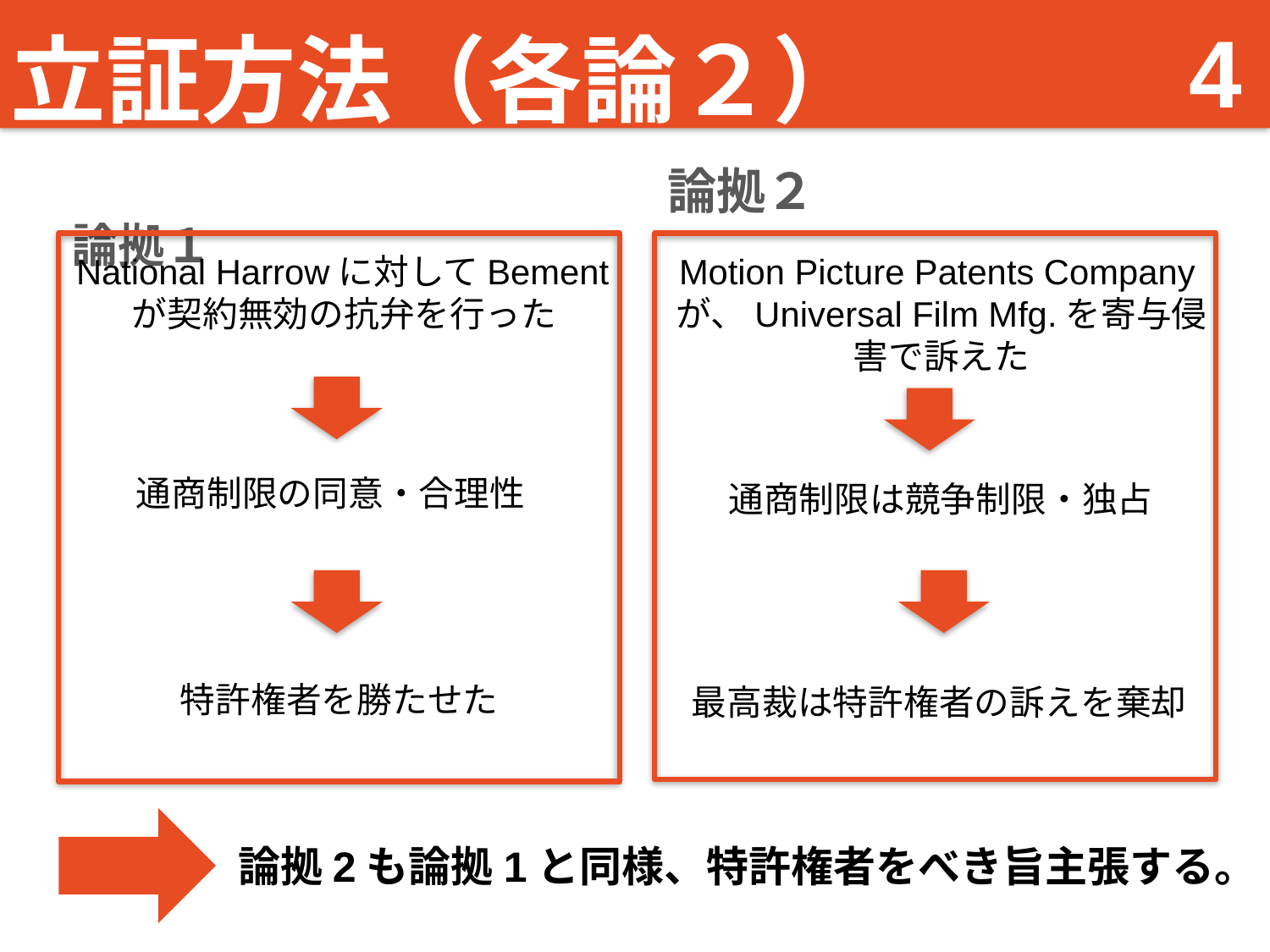

# 立証方法（各論２）
4
論拠２

論拠１

National Harrowに対してBementが契約無効の抗弁を行った

Motion Picture Patents Companyが、Universal Film Mfg.を寄与侵害で訴えた

通商制限の同意・合理性
通商制限は競争制限・独占

特許権者を勝たせた
最高裁は特許権者の訴えを棄却

論拠2も論拠1と同様、特許権者をべき旨主張する。